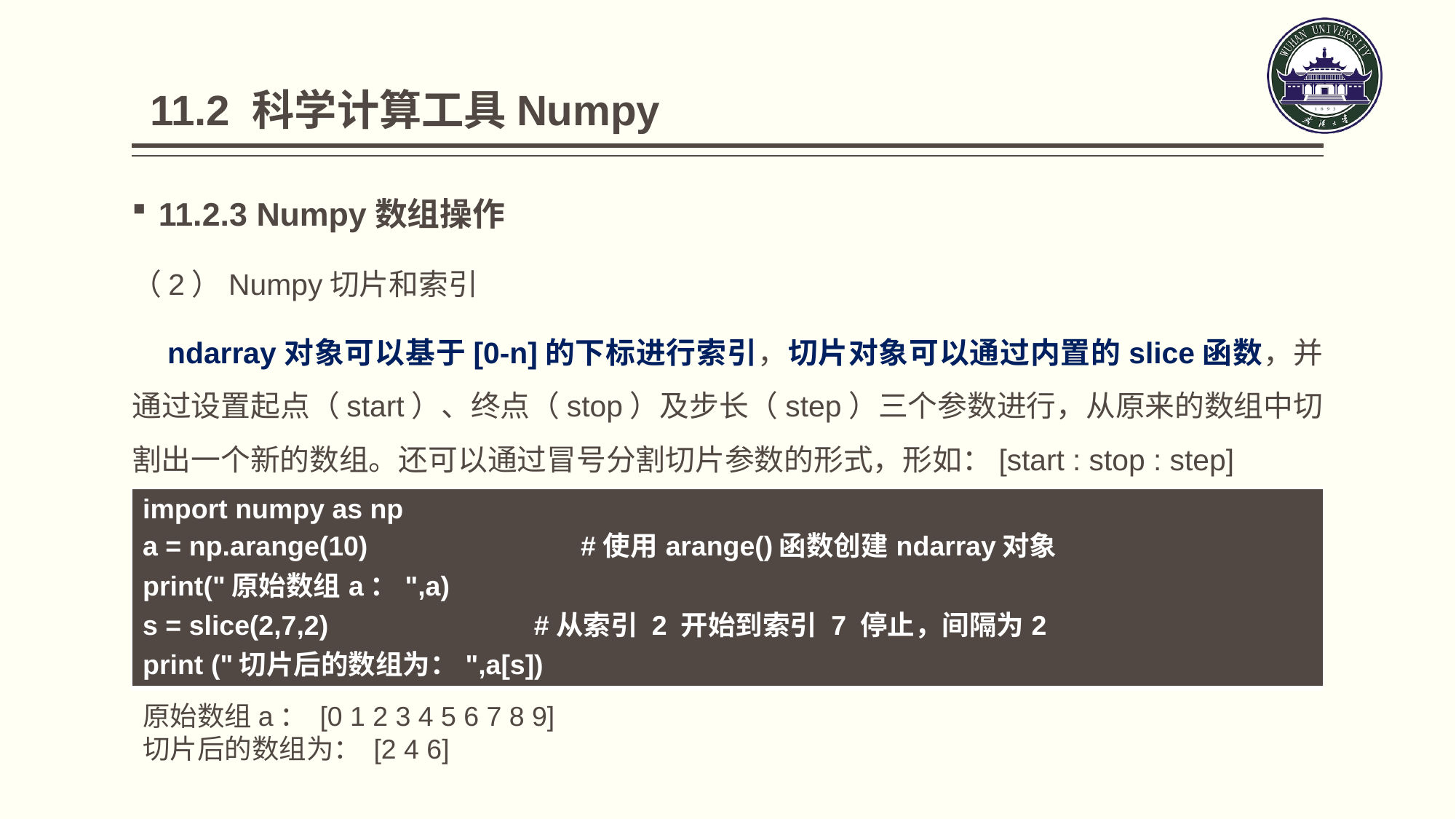

11.2 科学计算工具Numpy
11.2.3 Numpy数组操作
（2）Numpy切片和索引
    ndarray对象可以基于[0-n]的下标进行索引，切片对象可以通过内置的slice函数，并通过设置起点（start）、终点（stop）及步长（step）三个参数进行，从原来的数组中切割出一个新的数组。还可以通过冒号分割切片参数的形式，形如：[start : stop : step]

| import numpy as np a = np.arange(10) #使用arange()函数创建ndarray对象 print("原始数组a：",a) s = slice(2,7,2) #从索引 2 开始到索引 7 停止，间隔为2 print ("切片后的数组为：",a[s]) |
| --- |
原始数组a： [0 1 2 3 4 5 6 7 8 9]
切片后的数组为： [2 4 6]